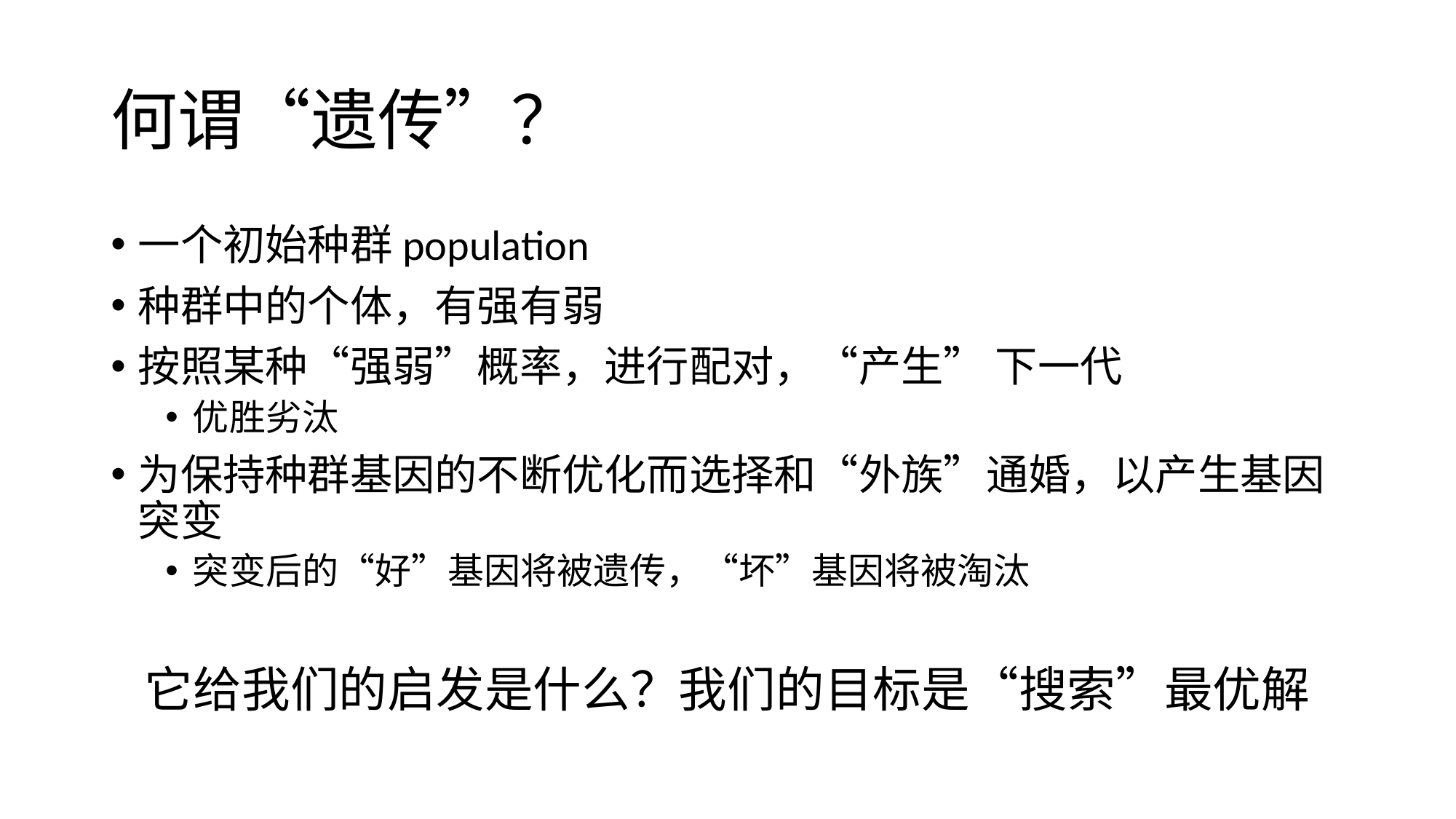

# 何谓“遗传”？
一个初始种群population
种群中的个体，有强有弱
按照某种“强弱”概率，进行配对，“产生” 下一代
优胜劣汰
为保持种群基因的不断优化而选择和“外族”通婚，以产生基因突变
突变后的“好”基因将被遗传，“坏”基因将被淘汰
它给我们的启发是什么？我们的目标是“搜索”最优解